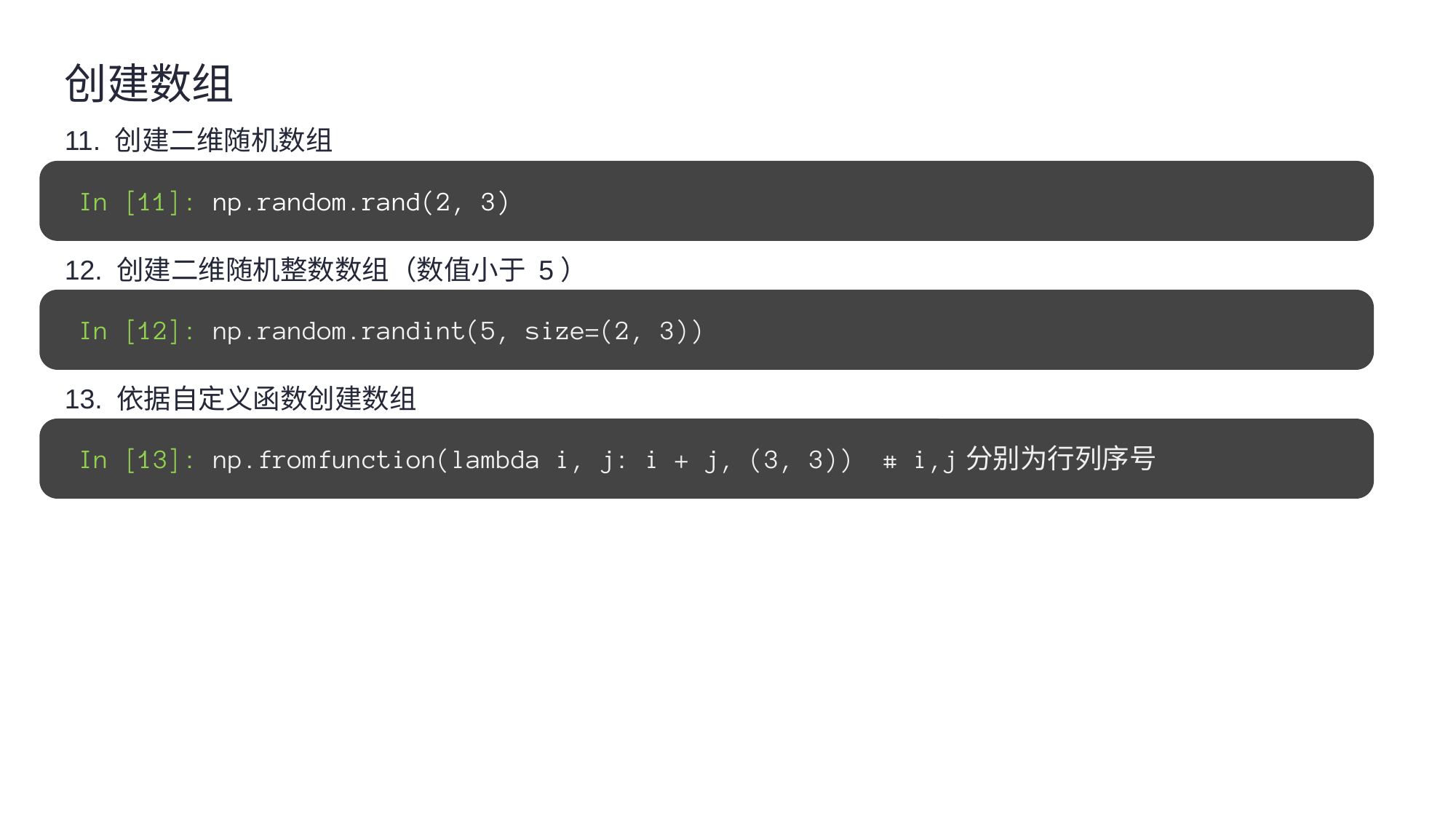

创建数组
11. 创建二维随机数组
In [11]: np.random.rand(2, 3)
12. 创建二维随机整数数组（数值小于 5）
In [12]: np.random.randint(5, size=(2, 3))
13. 依据自定义函数创建数组
In [13]: np.fromfunction(lambda i, j: i + j, (3, 3))  # i,j分别为行列序号